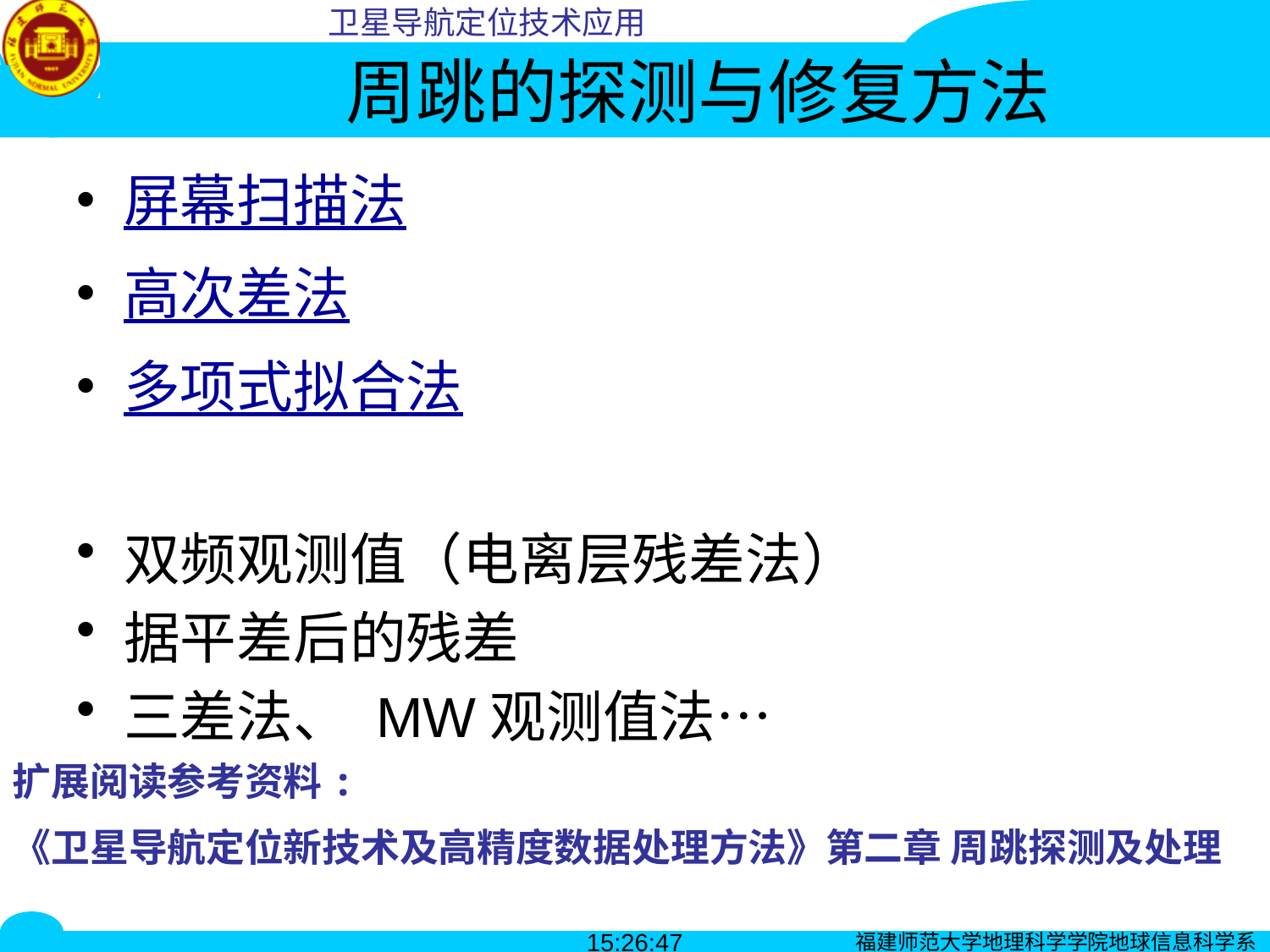

# 周跳的探测与修复方法
屏幕扫描法
高次差法
多项式拟合法

双频观测值（电离层残差法）
据平差后的残差
三差法、 MW观测值法…
扩展阅读参考资料:
《卫星导航定位新技术及高精度数据处理方法》第二章 周跳探测及处理
15:26:47